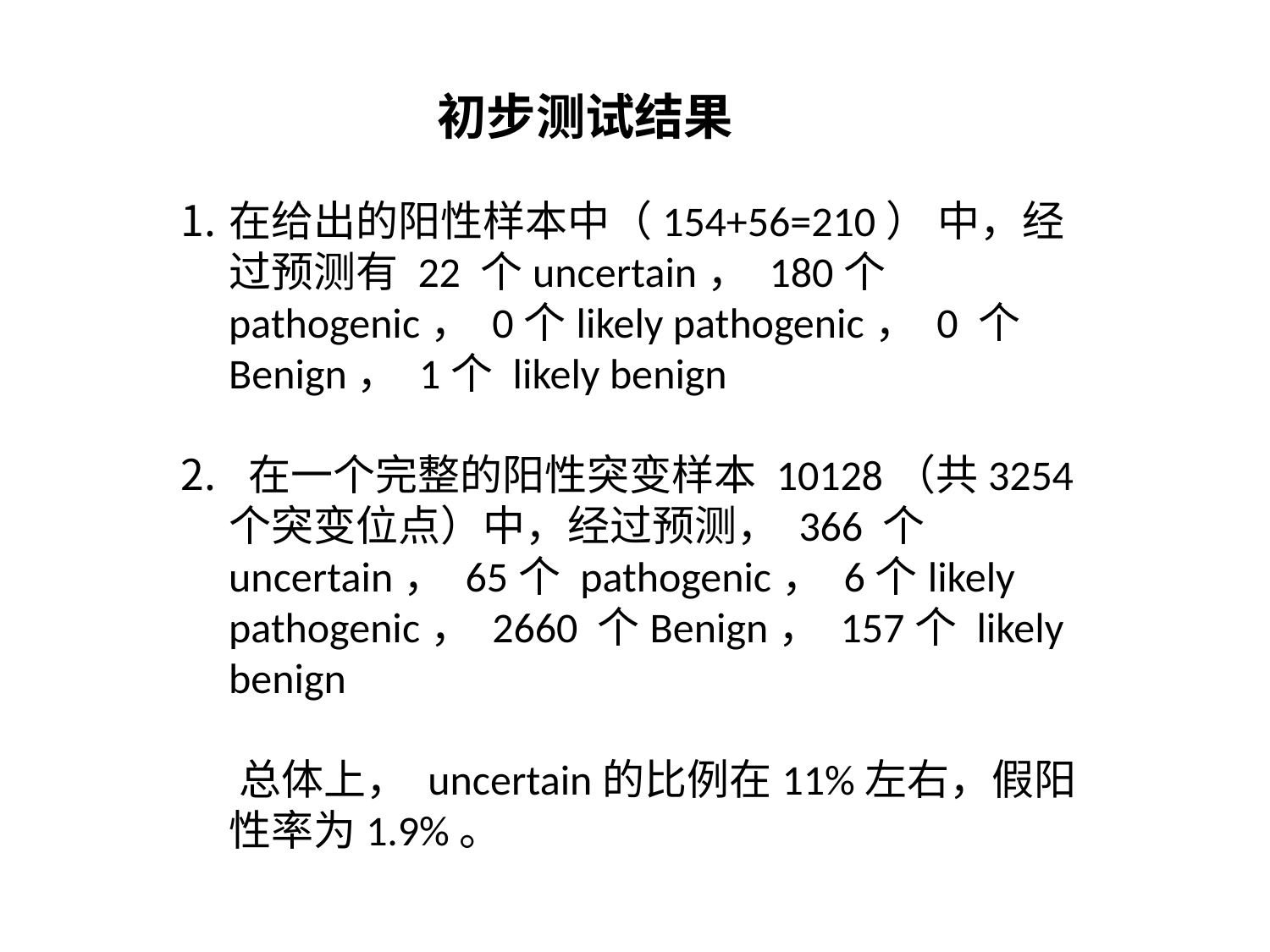

初步测试结果
在给出的阳性样本中（154+56=210） 中，经过预测有 22 个uncertain， 180个 pathogenic， 0个likely pathogenic， 0 个Benign， 1个 likely benign

 在一个完整的阳性突变样本 10128（共3254个突变位点）中，经过预测， 366 个uncertain， 65个 pathogenic， 6个likely pathogenic， 2660 个Benign， 157个 likely benign

     总体上， uncertain的比例在11%左右，假阳性率为1.9%。